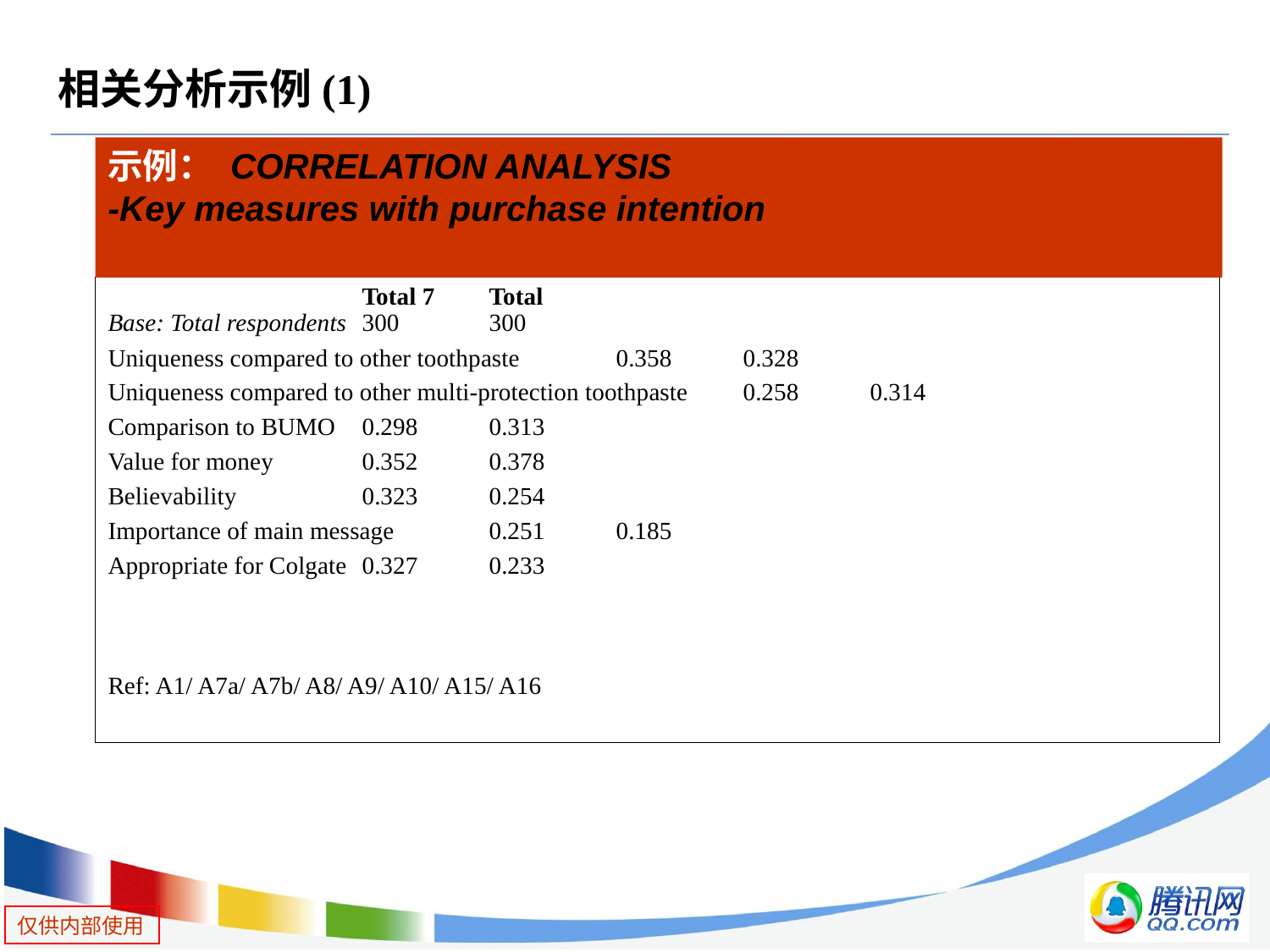

# 相关分析示例(1)
示例： CORRELATION ANALYSIS
-Key measures with purchase intention
	 	Total 7 	Total
Base: Total respondents 	300	300
Uniqueness compared to other toothpaste	0.358	0.328
Uniqueness compared to other multi-protection toothpaste	0.258	0.314
Comparison to BUMO	0.298	0.313
Value for money	0.352	0.378
Believability	0.323	0.254
Importance of main message	0.251	0.185
Appropriate for Colgate	0.327	0.233

Ref: A1/ A7a/ A7b/ A8/ A9/ A10/ A15/ A16